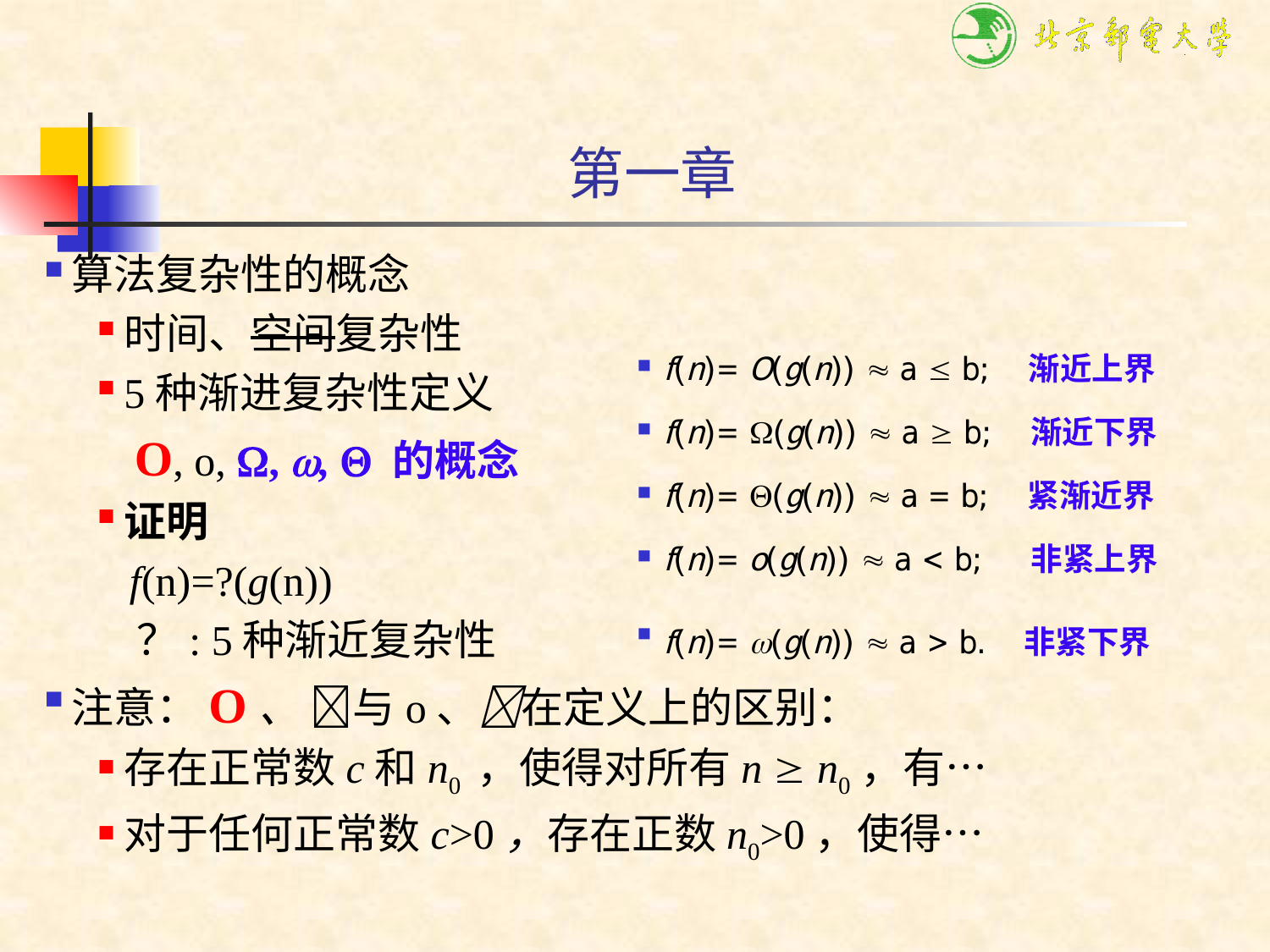

# 第一章
算法复杂性的概念
时间、空间复杂性
5种渐进复杂性定义
   O, o, Ω, ω, Θ 的概念
证明
   f(n)=?(g(n))
   ？: 5种渐近复杂性
注意：O、 Ω与o、ω在定义上的区别：
存在正常数c和n0 ，使得对所有n ≥ n0，有…
对于任何正常数c>0，存在正数n0>0，使得…
f(n)= O(g(n)) ≈ a ≤ b;   渐近上界
f(n)= Ω(g(n)) ≈ a ≥ b;   渐近下界
f(n)= Θ(g(n)) ≈ a = b;   紧渐近界
f(n)= o(g(n)) ≈ a < b;    非紧上界
f(n)= ω(g(n)) ≈ a > b.   非紧下界